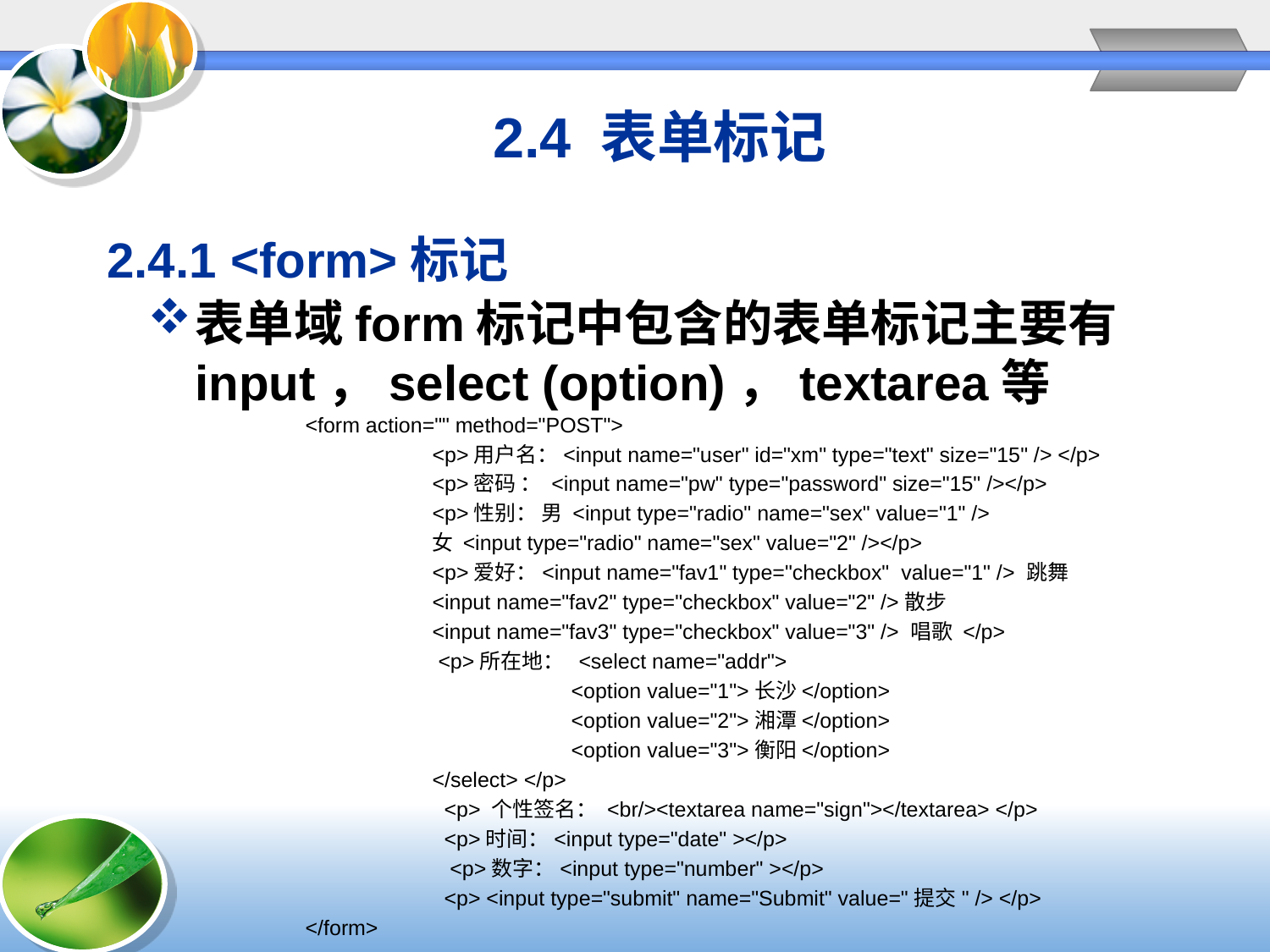

2.4 表单标记
2.4.1 <form>标记
表单域form标记中包含的表单标记主要有input，select (option)，textarea等

<form action="" method="POST">
	<p>用户名：<input name="user" id="xm" type="text" size="15" /> </p>
	<p>密码 ： <input name="pw" type="password" size="15" /></p>
 	<p>性别： 男 <input type="radio" name="sex" value="1" />
 	女 <input type="radio" name="sex" value="2" /></p>
	<p>爱好：<input name="fav1" type="checkbox"  value="1" /> 跳舞
	<input name="fav2" type="checkbox" value="2" />散步
	<input name="fav3" type="checkbox" value="3" /> 唱歌 </p>
	 <p>所在地：  <select name="addr">
		  <option value="1">长沙</option>
		  <option value="2">湘潭</option>
		  <option value="3">衡阳</option>
	</select> </p>
	  <p> 个性签名： <br/><textarea name="sign"></textarea> </p>
	  <p>时间：<input type="date" ></p>
	   <p>数字：<input type="number" ></p>
	  <p> <input type="submit" name="Submit" value="提交" /> </p>
</form>